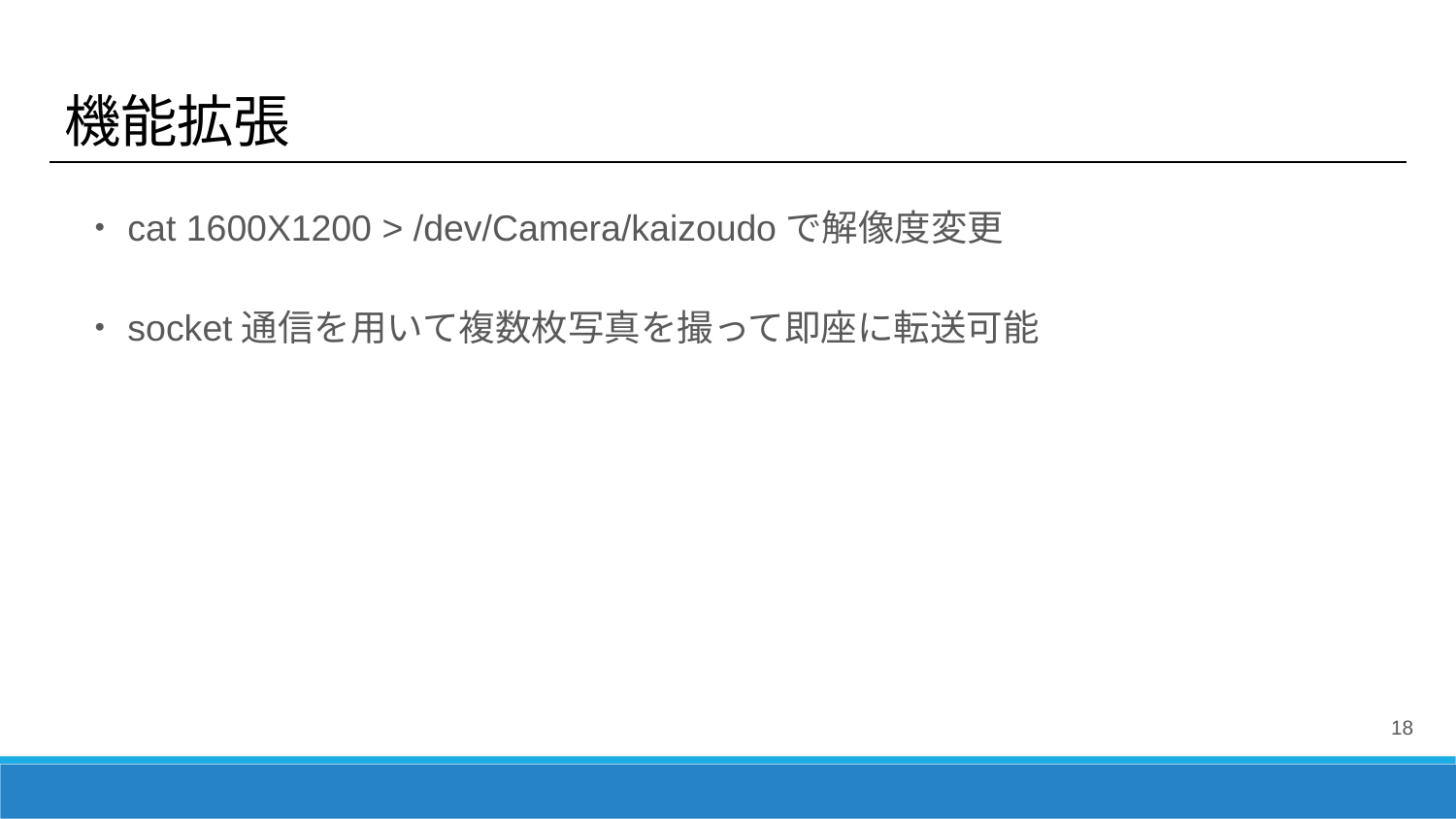

# 機能拡張
・cat 1600X1200 > /dev/Camera/kaizoudoで解像度変更

・socket通信を用いて複数枚写真を撮って即座に転送可能
18